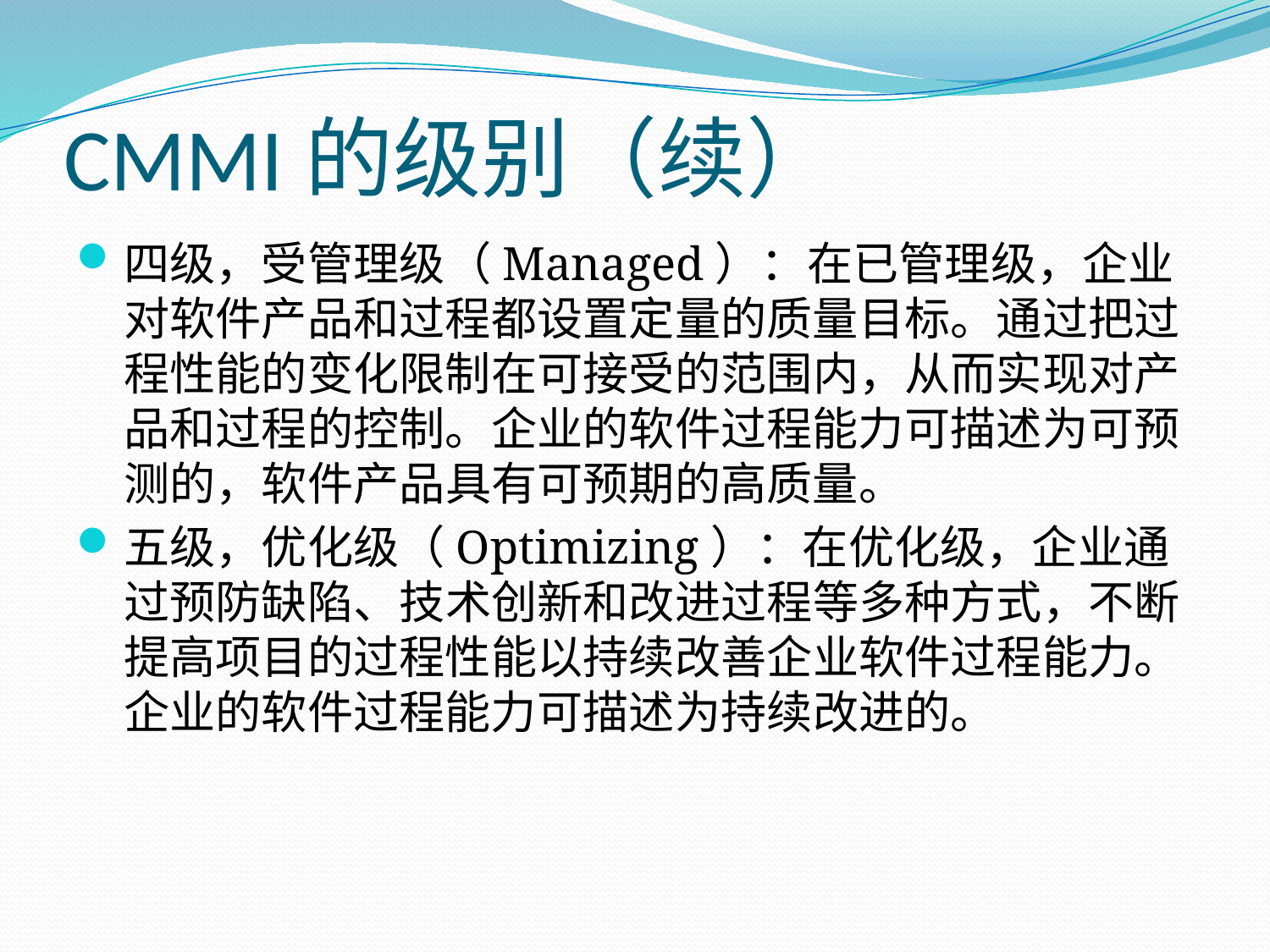

# CMMI的级别（续）
四级，受管理级（Managed）：在已管理级，企业对软件产品和过程都设置定量的质量目标。通过把过程性能的变化限制在可接受的范围内，从而实现对产品和过程的控制。企业的软件过程能力可描述为可预测的，软件产品具有可预期的高质量。
五级，优化级（Optimizing）：在优化级，企业通过预防缺陷、技术创新和改进过程等多种方式，不断提高项目的过程性能以持续改善企业软件过程能力。企业的软件过程能力可描述为持续改进的。